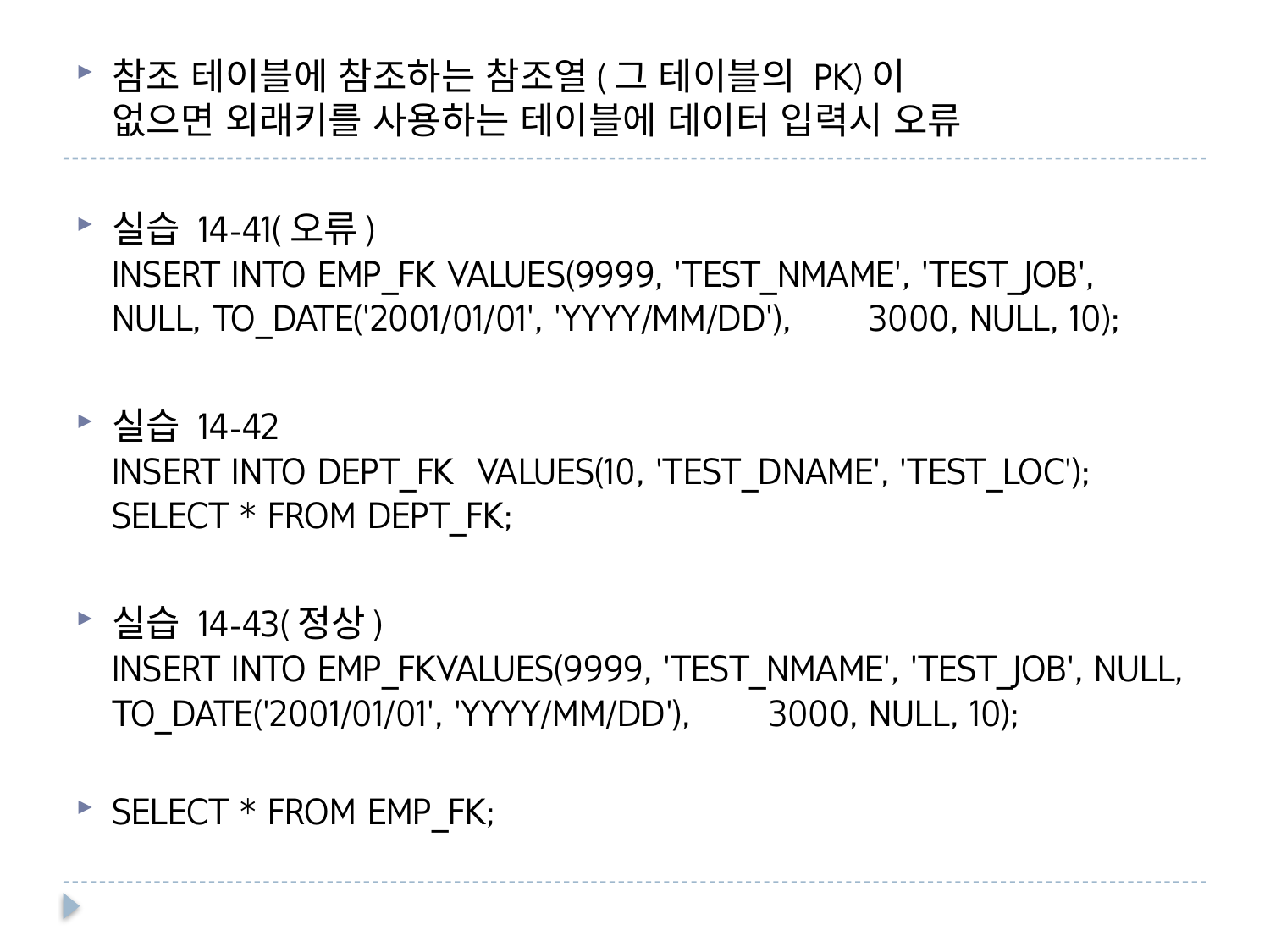

참조 테이블에 참조하는 참조열(그 테이블의 PK)이
없으면 외래키를 사용하는 테이블에 데이터 입력시 오류

실습 14-41(오류)
INSERT INTO EMP_FK VALUES(9999, 'TEST_NMAME', 'TEST_JOB', NULL, TO_DATE('2001/01/01', 'YYYY/MM/DD'),       3000, NULL, 10);

실습 14-42
INSERT INTO DEPT_FK  VALUES(10, 'TEST_DNAME', 'TEST_LOC');
SELECT * FROM DEPT_FK;

실습 14-43(정상)
INSERT INTO EMP_FKVALUES(9999, 'TEST_NMAME', 'TEST_JOB', NULL, TO_DATE('2001/01/01', 'YYYY/MM/DD'),       3000, NULL, 10);
SELECT * FROM EMP_FK;